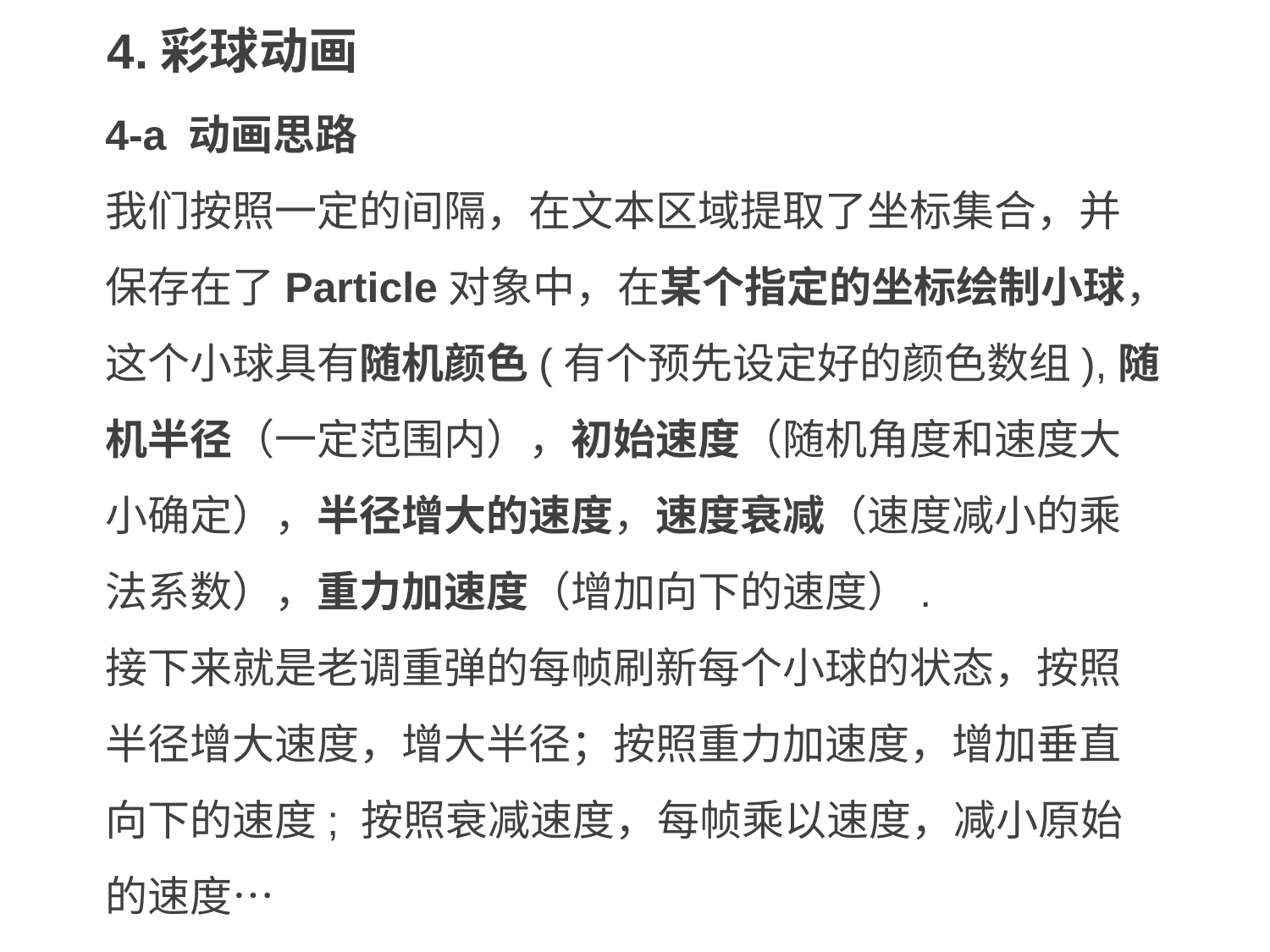

4.彩球动画
4-a 动画思路
我们按照一定的间隔，在文本区域提取了坐标集合，并保存在了Particle对象中，在某个指定的坐标绘制小球，这个小球具有随机颜色(有个预先设定好的颜色数组),随机半径（一定范围内），初始速度（随机角度和速度大小确定），半径增大的速度，速度衰减（速度减小的乘法系数），重力加速度（增加向下的速度）.
接下来就是老调重弹的每帧刷新每个小球的状态，按照半径增大速度，增大半径；按照重力加速度，增加垂直向下的速度; 按照衰减速度，每帧乘以速度，减小原始的速度…